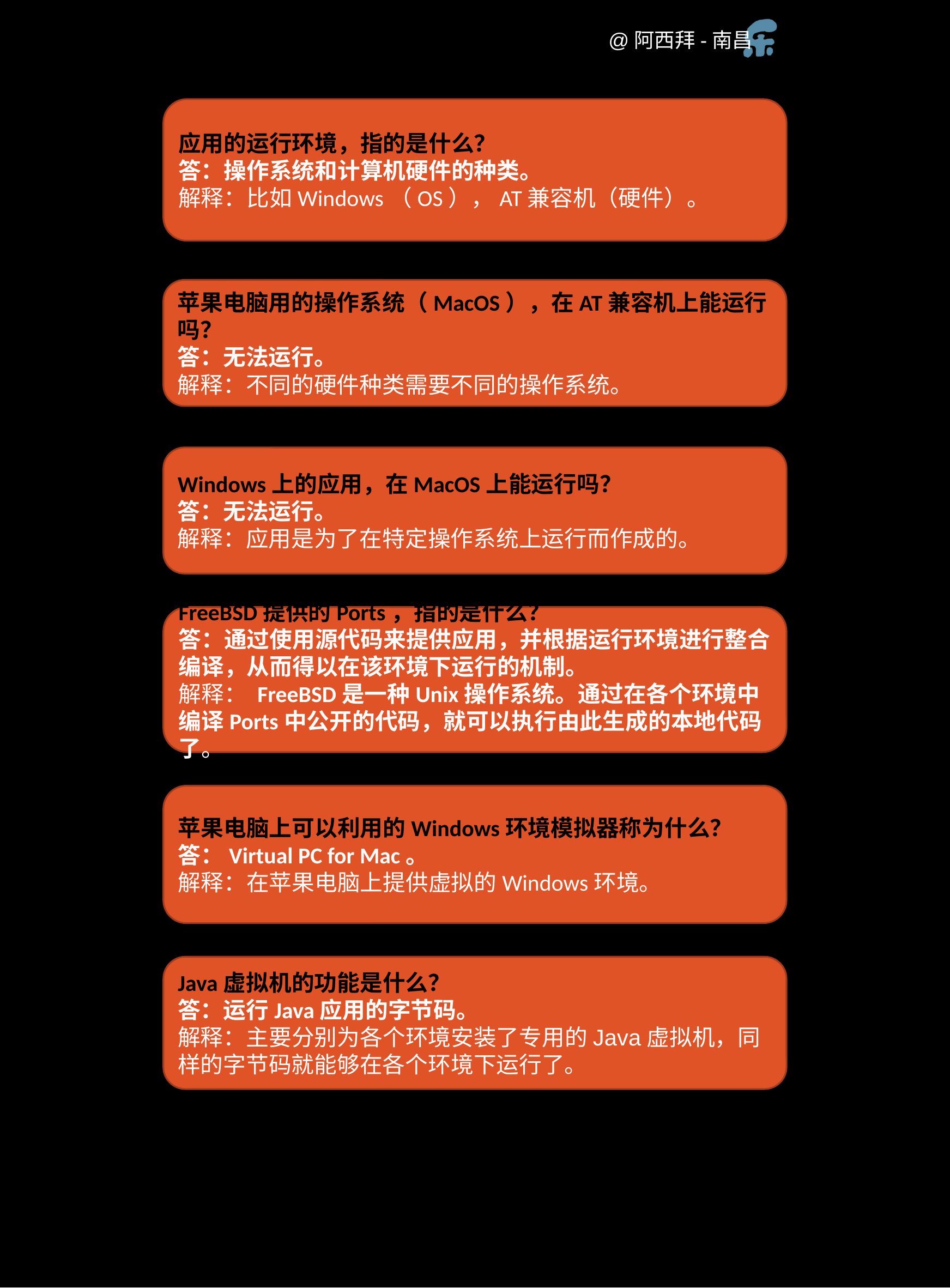

应用的运行环境，指的是什么？
答：操作系统和计算机硬件的种类。
解释：比如Windows（OS），AT兼容机（硬件）。
苹果电脑用的操作系统（MacOS），在AT兼容机上能运行吗？
答：无法运行。
解释：不同的硬件种类需要不同的操作系统。
Windows上的应用，在MacOS上能运行吗？
答：无法运行。
解释：应用是为了在特定操作系统上运行而作成的。
FreeBSD提供的Ports，指的是什么？
答：通过使用源代码来提供应用，并根据运行环境进行整合编译，从而得以在该环境下运行的机制。
解释： FreeBSD是一种Unix操作系统。通过在各个环境中编译Ports中公开的代码，就可以执行由此生成的本地代码了。
苹果电脑上可以利用的Windows环境模拟器称为什么？
答：Virtual PC for Mac。
解释：在苹果电脑上提供虚拟的Windows环境。
Java虚拟机的功能是什么？
答：运行Java应用的字节码。
解释：主要分别为各个环境安装了专用的Java虚拟机，同样的字节码就能够在各个环境下运行了。